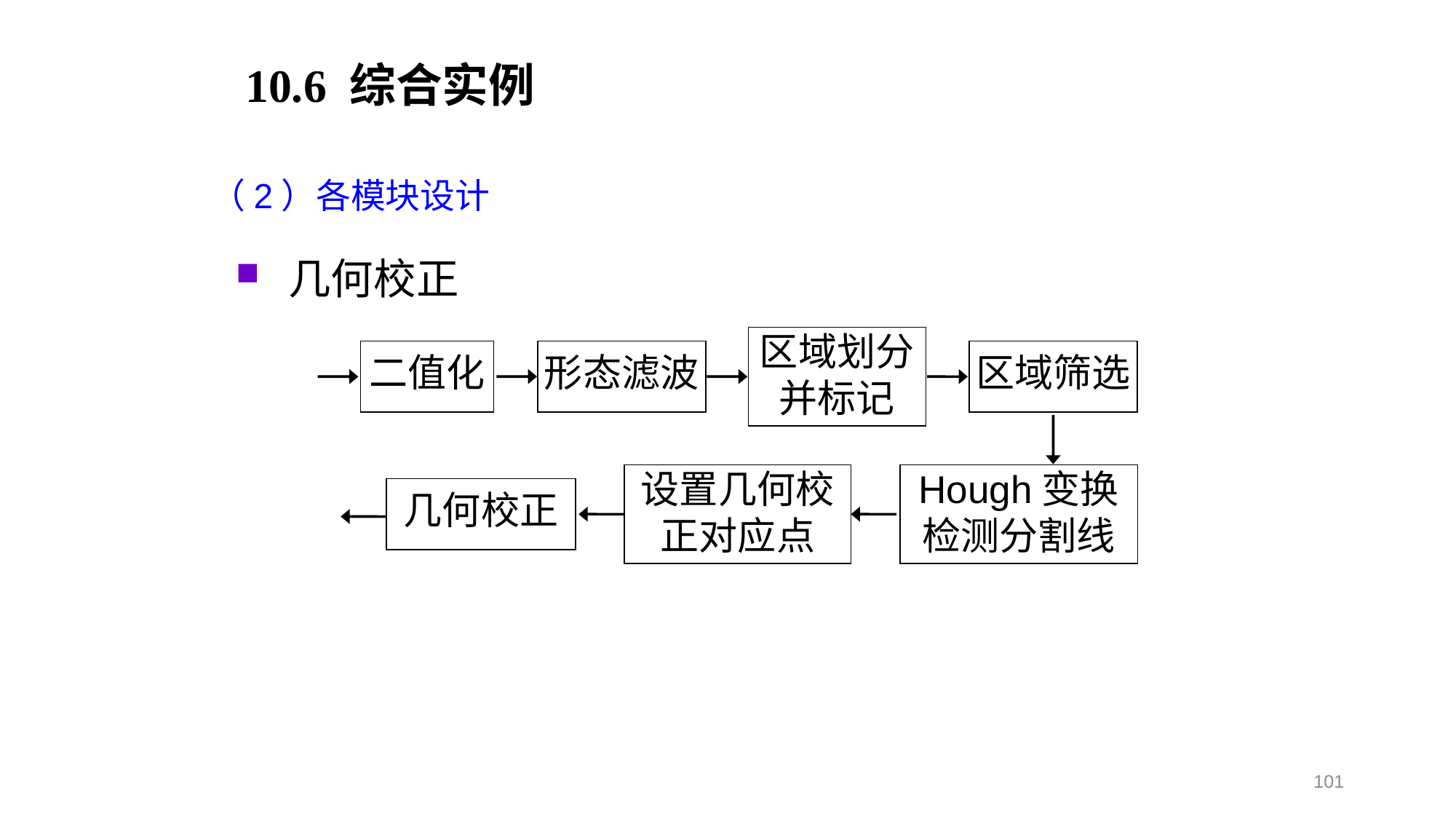

10.6 综合实例
（2）各模块设计
几何校正
区域划分
并标记
形态滤波
区域筛选
二值化

设置几何校正对应点
Hough变换检测分割线
几何校正

101